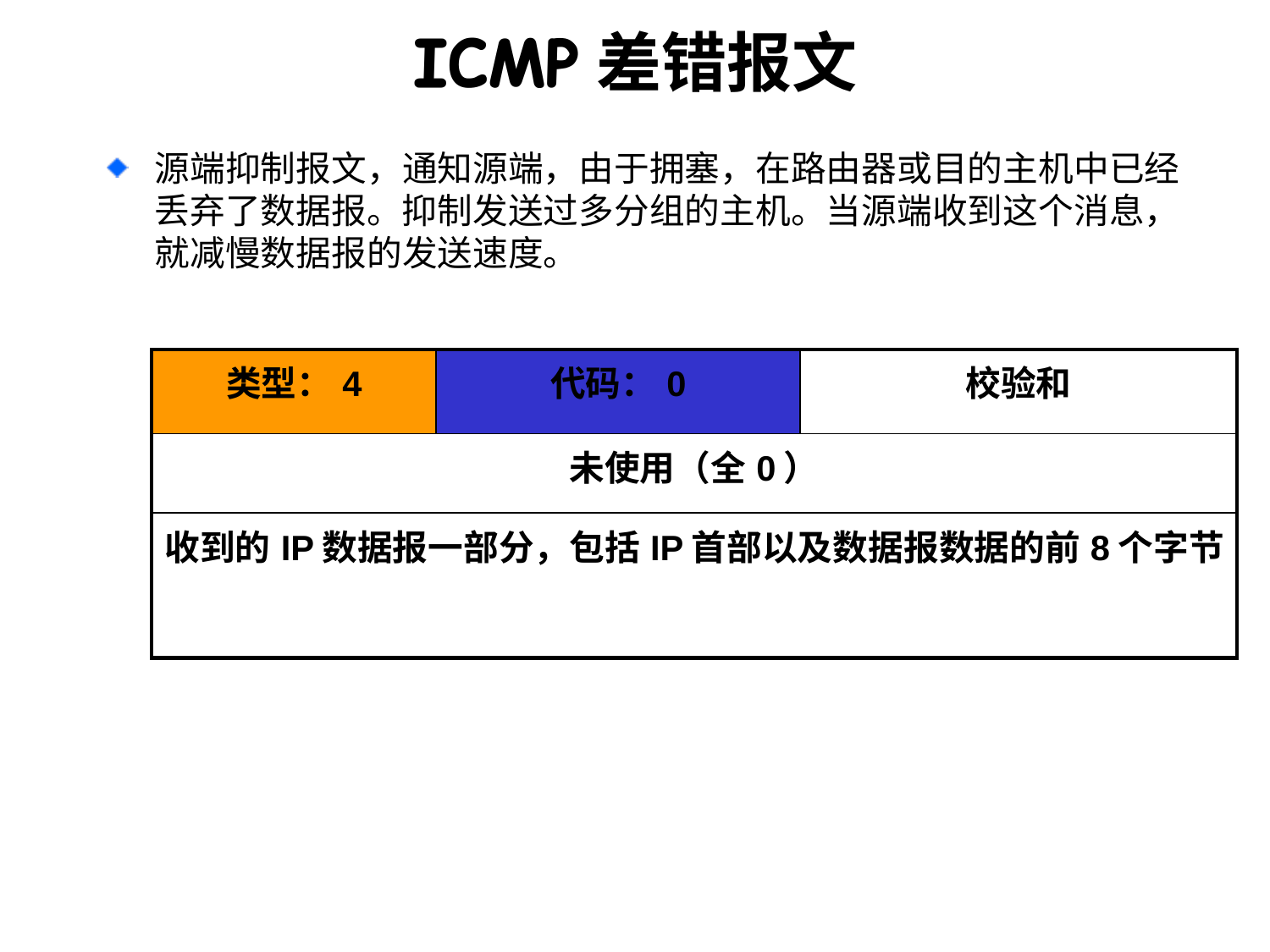

# ICMP差错报文

源端抑制报文，通知源端，由于拥塞，在路由器或目的主机中已经丢弃了数据报。抑制发送过多分组的主机。当源端收到这个消息，就减慢数据报的发送速度。
| 类型：4 | 代码：0 | 校验和 |
| --- | --- | --- |
| 未使用（全0） |  |  |
| 收到的IP数据报一部分，包括IP首部以及数据报数据的前8个字节 |  |  |